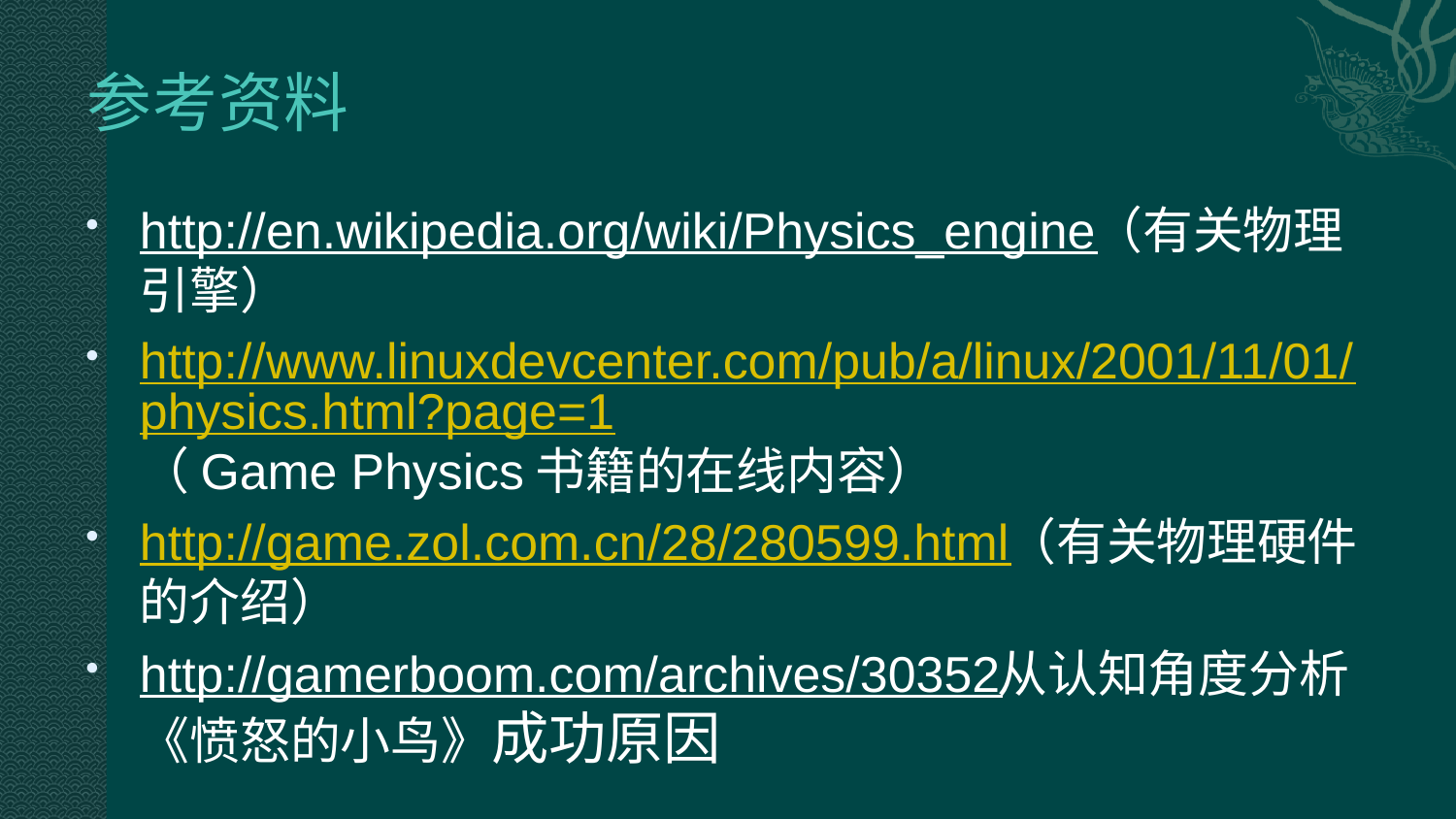

# 参考资料
http://en.wikipedia.org/wiki/Physics_engine（有关物理引擎）
http://www.linuxdevcenter.com/pub/a/linux/2001/11/01/physics.html?page=1（Game Physics书籍的在线内容）
http://game.zol.com.cn/28/280599.html（有关物理硬件的介绍）
http://gamerboom.com/archives/30352从认知角度分析《愤怒的小鸟》成功原因